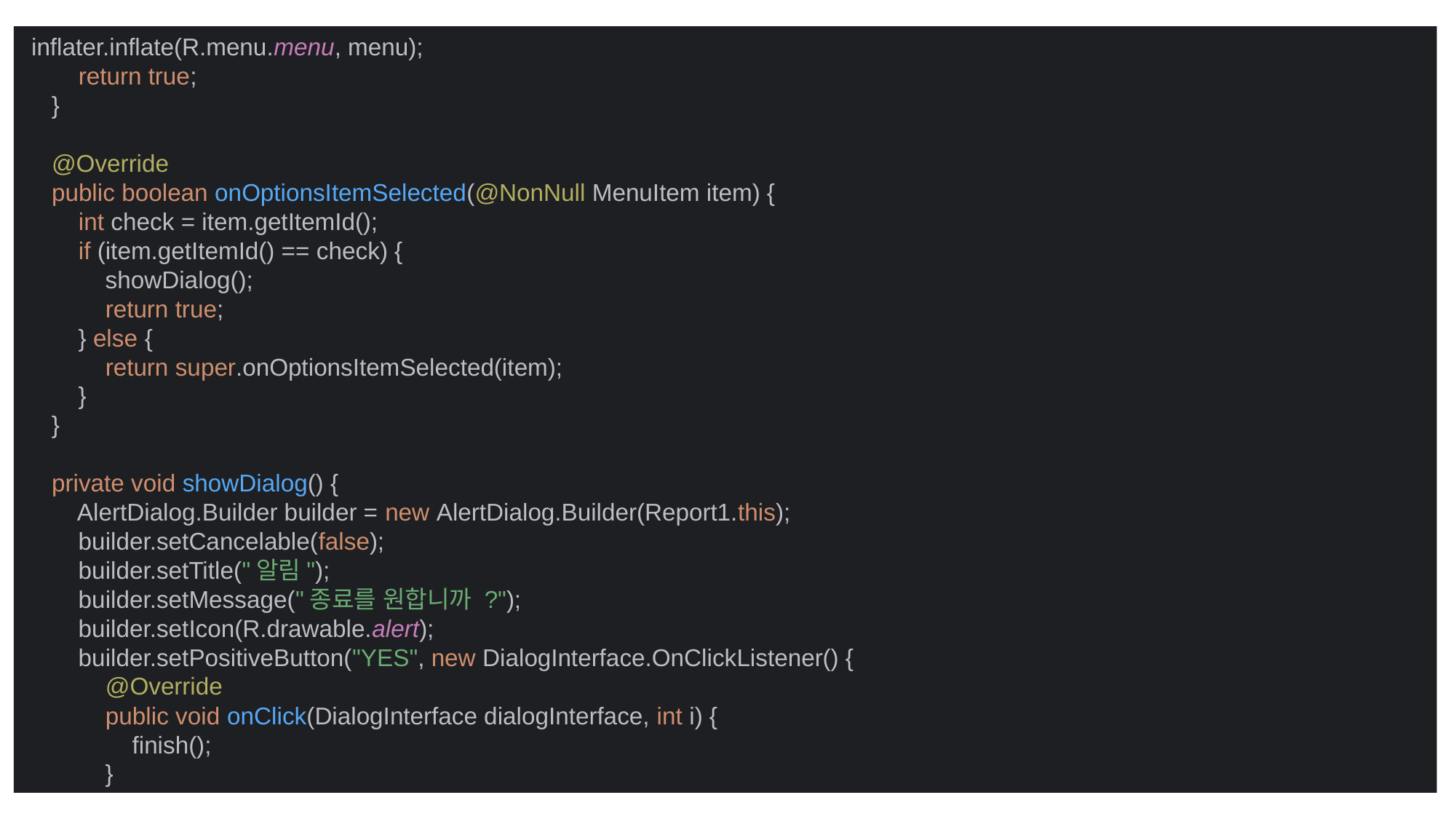

inflater.inflate(R.menu.menu, menu);
        return true;
    }
    @Override
    public boolean onOptionsItemSelected(@NonNull MenuItem item) {
        int check = item.getItemId();
        if (item.getItemId() == check) {
            showDialog();
            return true;
        } else {
            return super.onOptionsItemSelected(item);
        }
    }
    private void showDialog() {
        AlertDialog.Builder builder = new AlertDialog.Builder(Report1.this);
        builder.setCancelable(false);
        builder.setTitle("알림");
        builder.setMessage("종료를 원합니까 ?");
        builder.setIcon(R.drawable.alert);
        builder.setPositiveButton("YES", new DialogInterface.OnClickListener() {
            @Override
            public void onClick(DialogInterface dialogInterface, int i) {
                finish();
            }